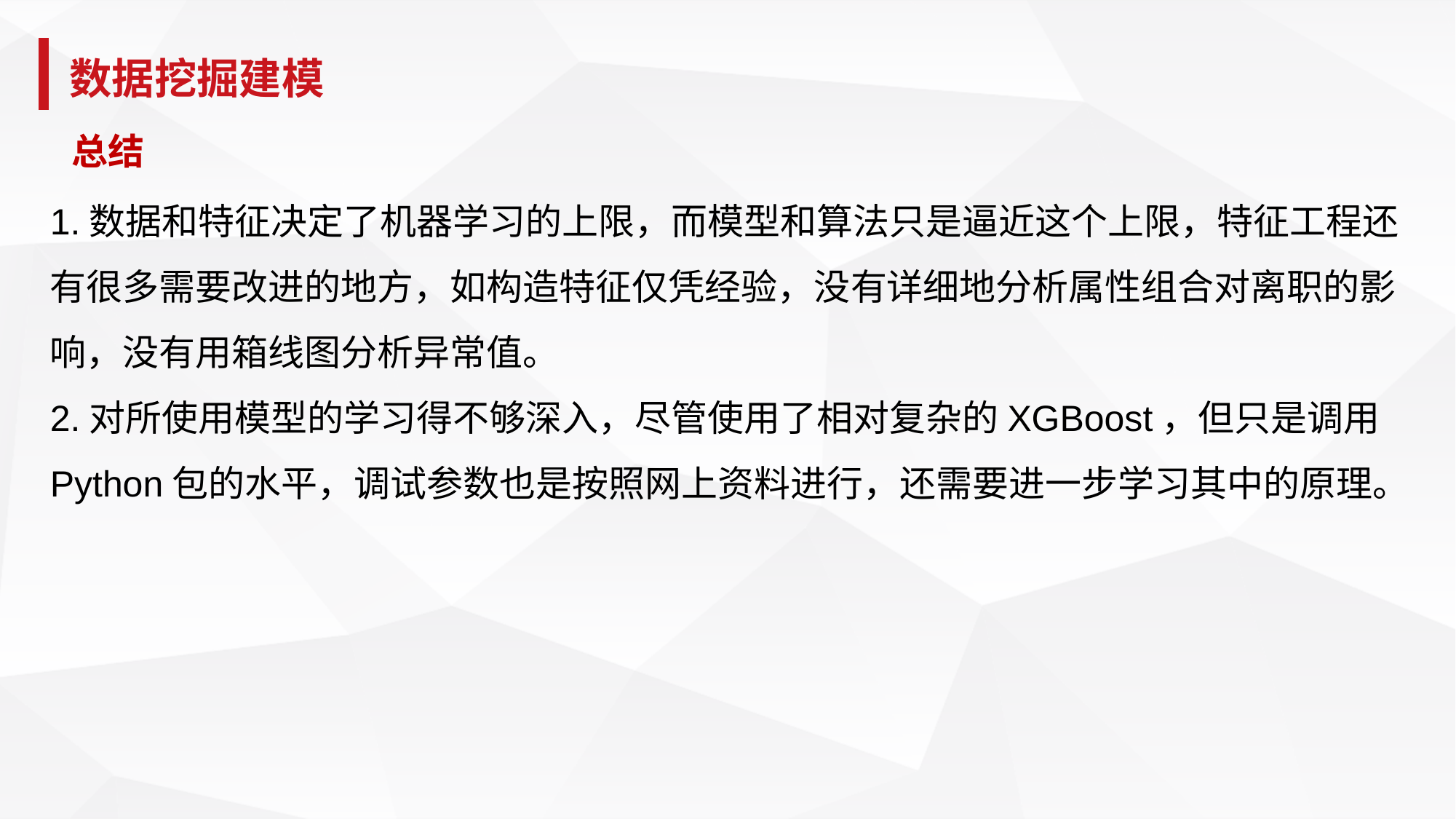

数据挖掘建模
总结
1.数据和特征决定了机器学习的上限，而模型和算法只是逼近这个上限，特征工程还有很多需要改进的地方，如构造特征仅凭经验，没有详细地分析属性组合对离职的影响，没有用箱线图分析异常值。
2.对所使用模型的学习得不够深入，尽管使用了相对复杂的XGBoost，但只是调用Python包的水平，调试参数也是按照网上资料进行，还需要进一步学习其中的原理。